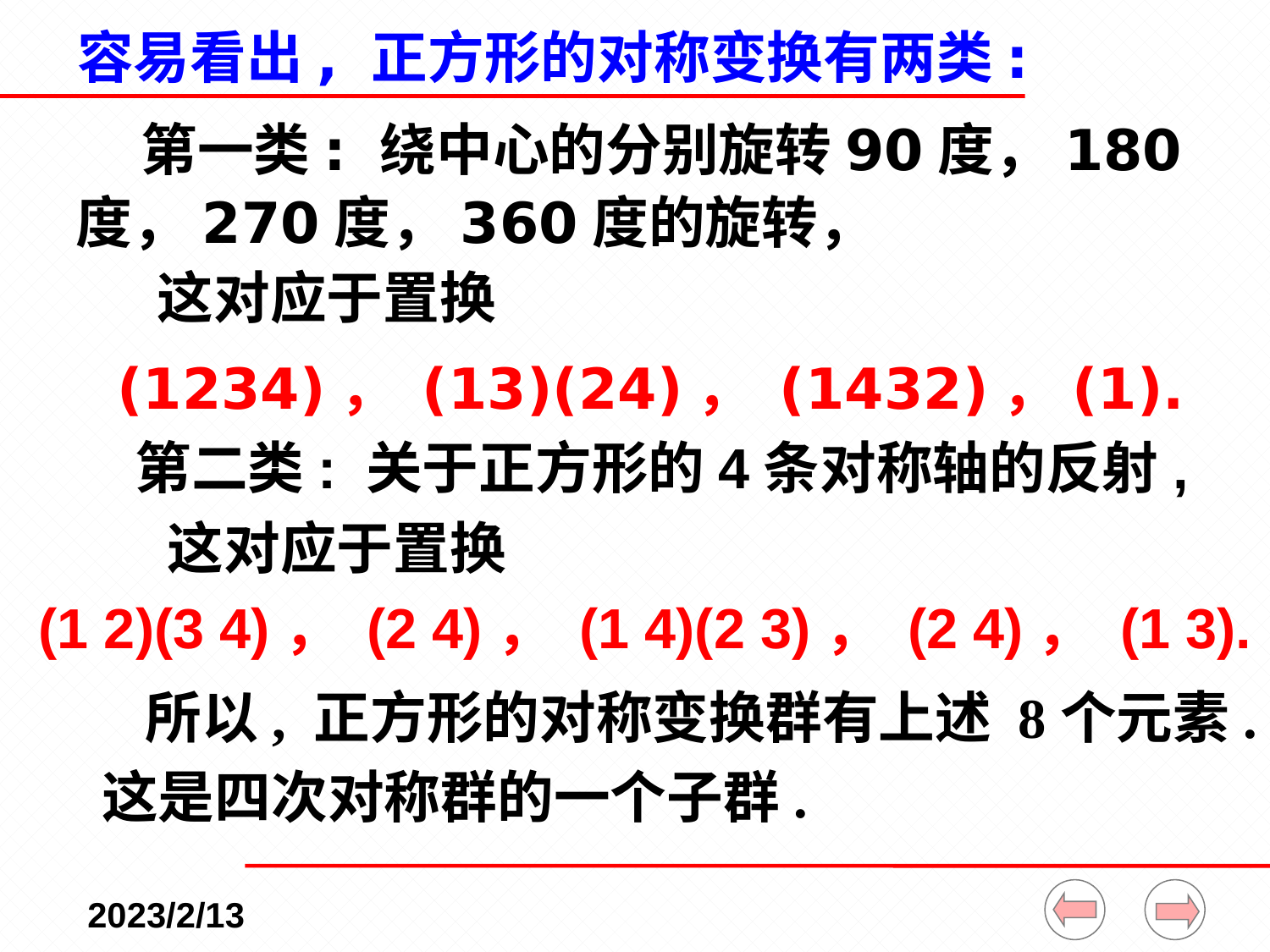

# 容易看出, 正方形的对称变换有两类:
    第一类: 绕中心的分别旋转90度，180
度，270度，360度的旋转，
这对应于置换
  (1234)， (13)(24)， (1432)，(1).
第二类: 关于正方形的4条对称轴的反射,
这对应于置换
(1 2)(3 4)， (2 4)， (1 4)(2 3)， (2 4)， (1 3).
所以, 正方形的对称变换群有上述 8个元素.
这是四次对称群的一个子群.
 2023/2/13